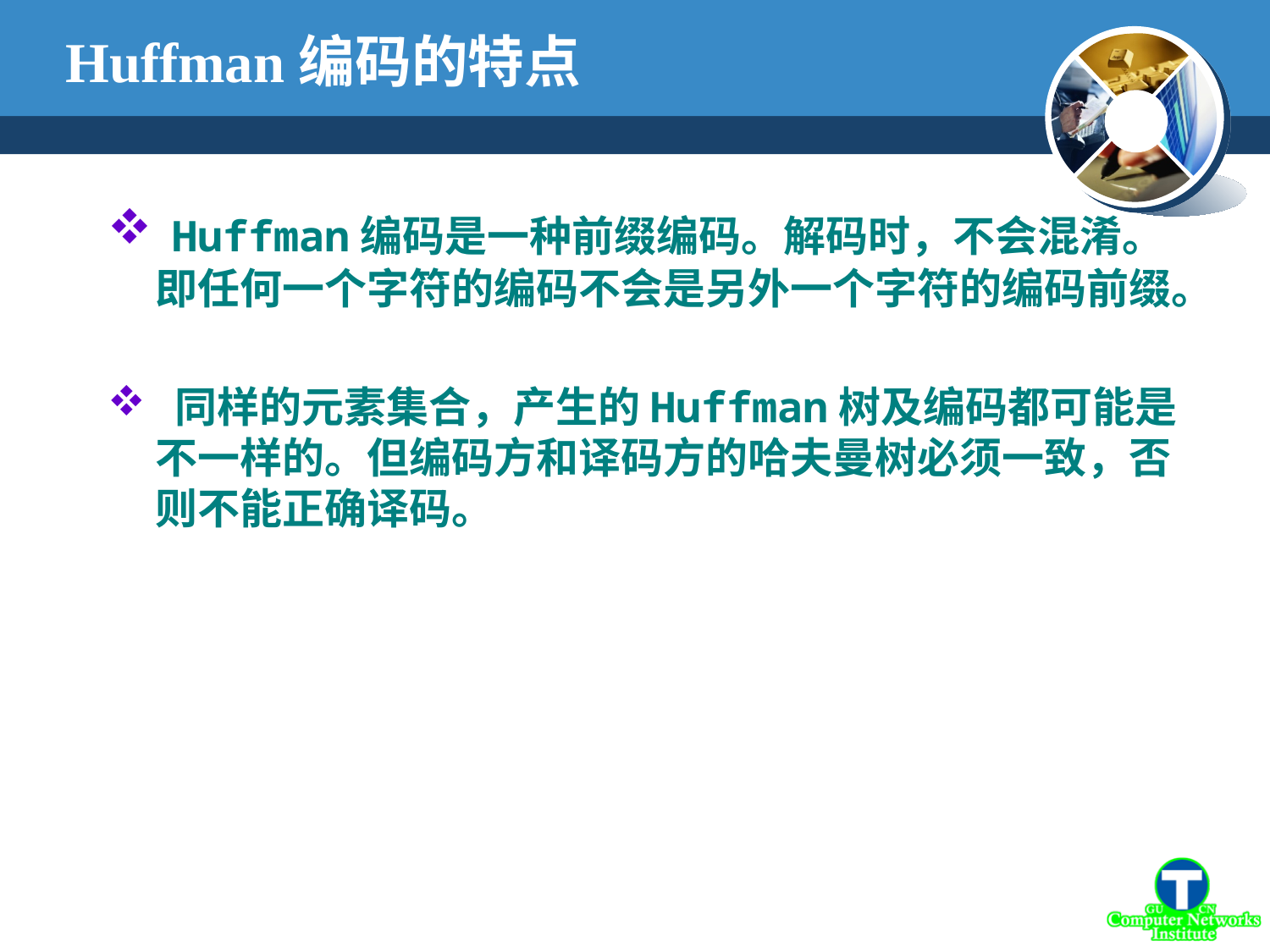

# Huffman编码的特点
 Huffman编码是一种前缀编码。解码时，不会混淆。即任何一个字符的编码不会是另外一个字符的编码前缀。

 同样的元素集合，产生的Huffman树及编码都可能是不一样的。但编码方和译码方的哈夫曼树必须一致，否则不能正确译码。

131